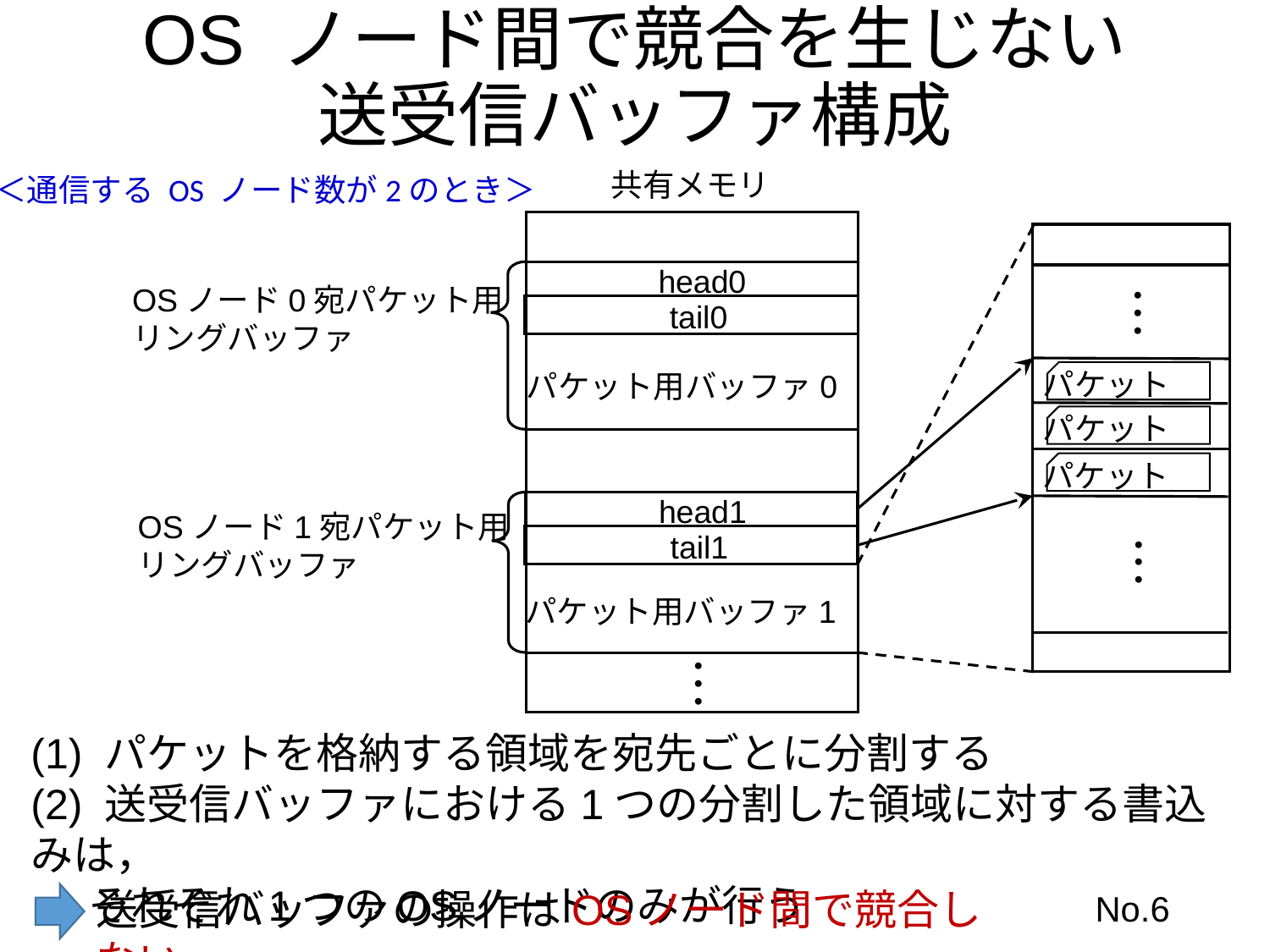

# OS ノード間で競合を生じない 送受信バッファ構成
共有メモリ

head0

OSノード0宛パケット用
リングバッファ
・
・
・
tail0

パケット

パケット用バッファ0
パケット

パケット

head1

OSノード1宛パケット用
リングバッファ
tail1

・
・
・
パケット用バッファ1
・
・
・
＜通信する OS ノード数が2のとき＞
(1) パケットを格納する領域を宛先ごとに分割する
(2) 送受信バッファにおける1つの分割した領域に対する書込みは，
     それぞれ1つのOSノードのみが行う
送受信バッファの操作はOSノード間で競合しない
No.6